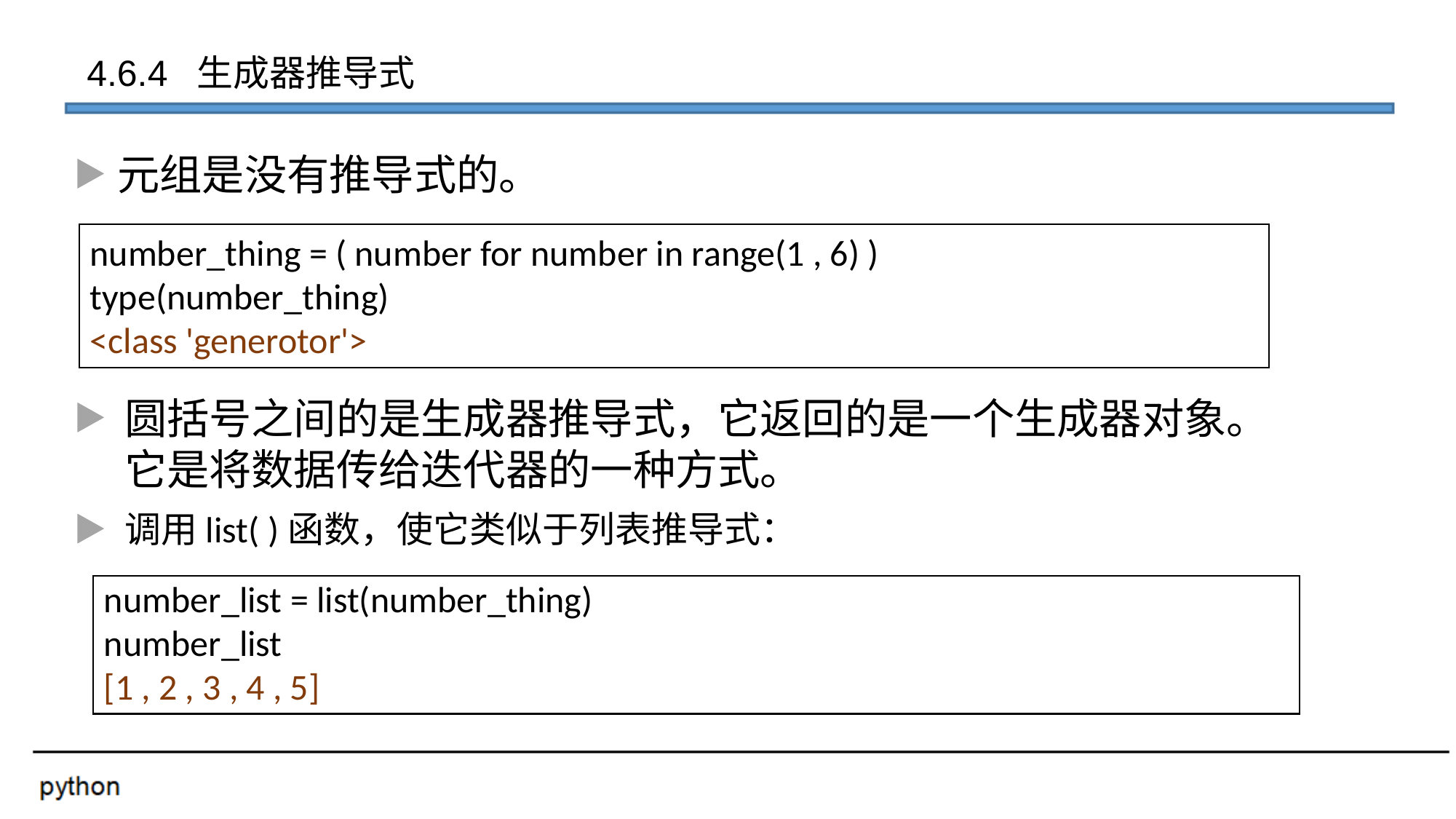

4.6.4  生成器推导式
元组是没有推导式的。

number_thing = ( number for number in range(1 , 6) )
type(number_thing)
<class 'generotor'>
圆括号之间的是生成器推导式，它返回的是一个生成器对象。它是将数据传给迭代器的一种方式。

调用list( )函数，使它类似于列表推导式：

number_list = list(number_thing)
number_list
[1 , 2 , 3 , 4 , 5]

32